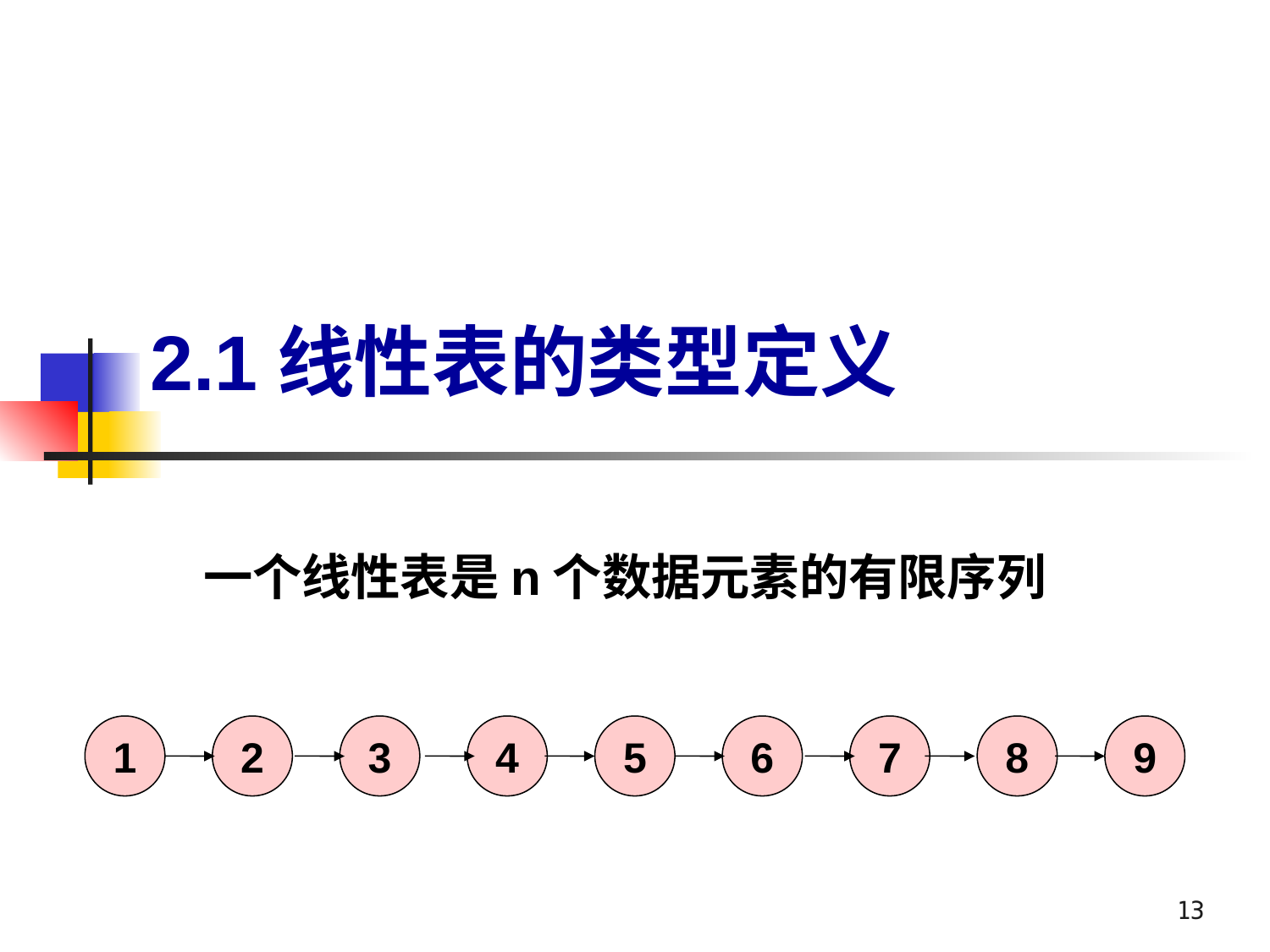

# 2.1线性表的类型定义
一个线性表是n个数据元素的有限序列
1
2
3
4
5
6
7
8
9

13